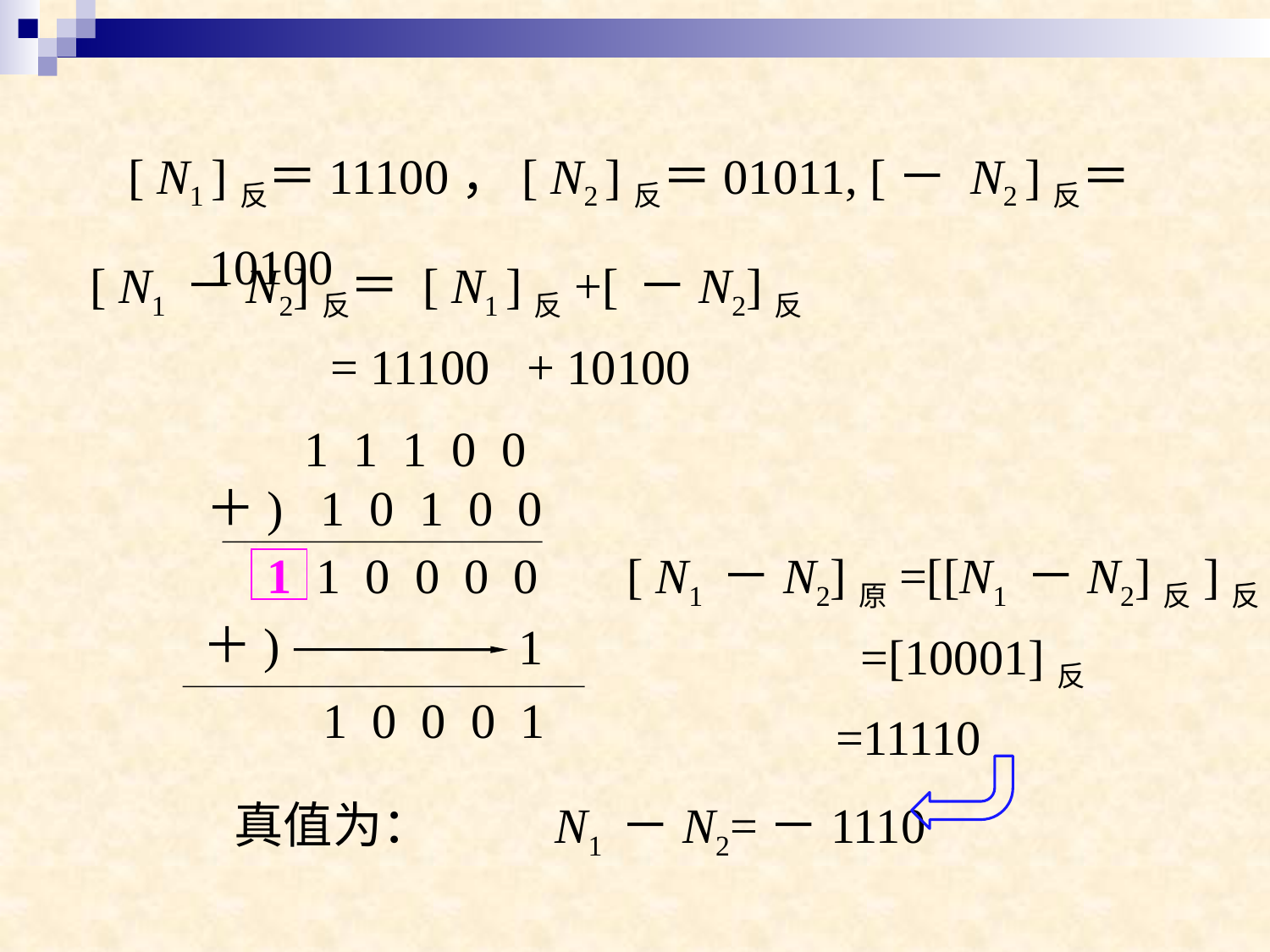

[ N1 ]反＝11100，[ N2 ]反＝01011, [－ N2 ]反＝10100
[ N1 －N2]反＝ [ N1 ]反+[ －N2]反
                    = 11100   + 10100
        1  1  1  0  0
＋)   1  0  1  0  0
1  1  0  0  0  0

[ N1 －N2]原=[[N1 －N2]反]反
                   =[10001]反
                             =11110
＋)
1

1  0  0  0  1

真值为：	     N1 －N2=－1110